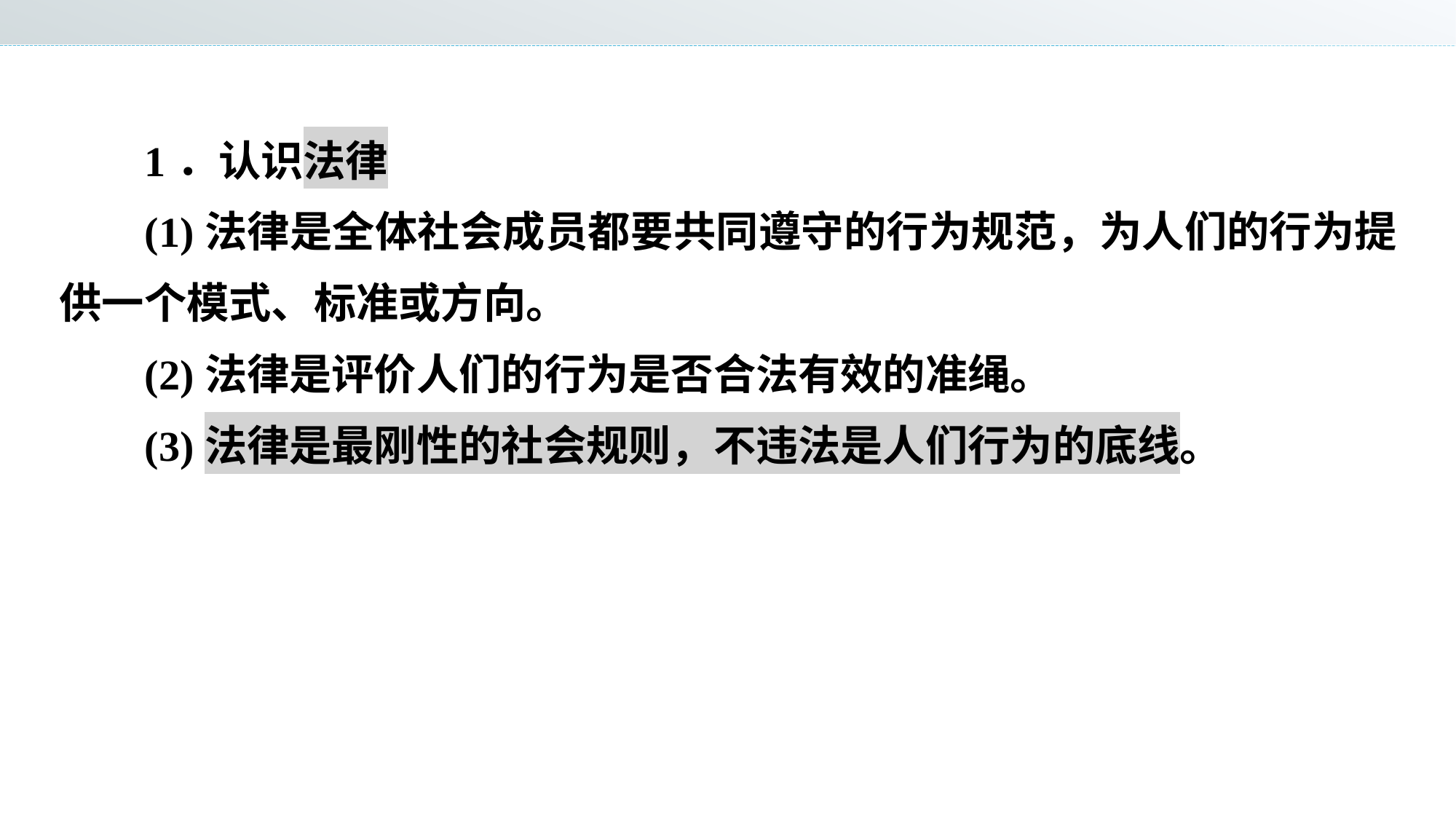

1．认识法律
(1)法律是全体社会成员都要共同遵守的行为规范，为人们的行为提供一个模式、标准或方向。
(2)法律是评价人们的行为是否合法有效的准绳。
(3)法律是最刚性的社会规则，不违法是人们行为的底线。